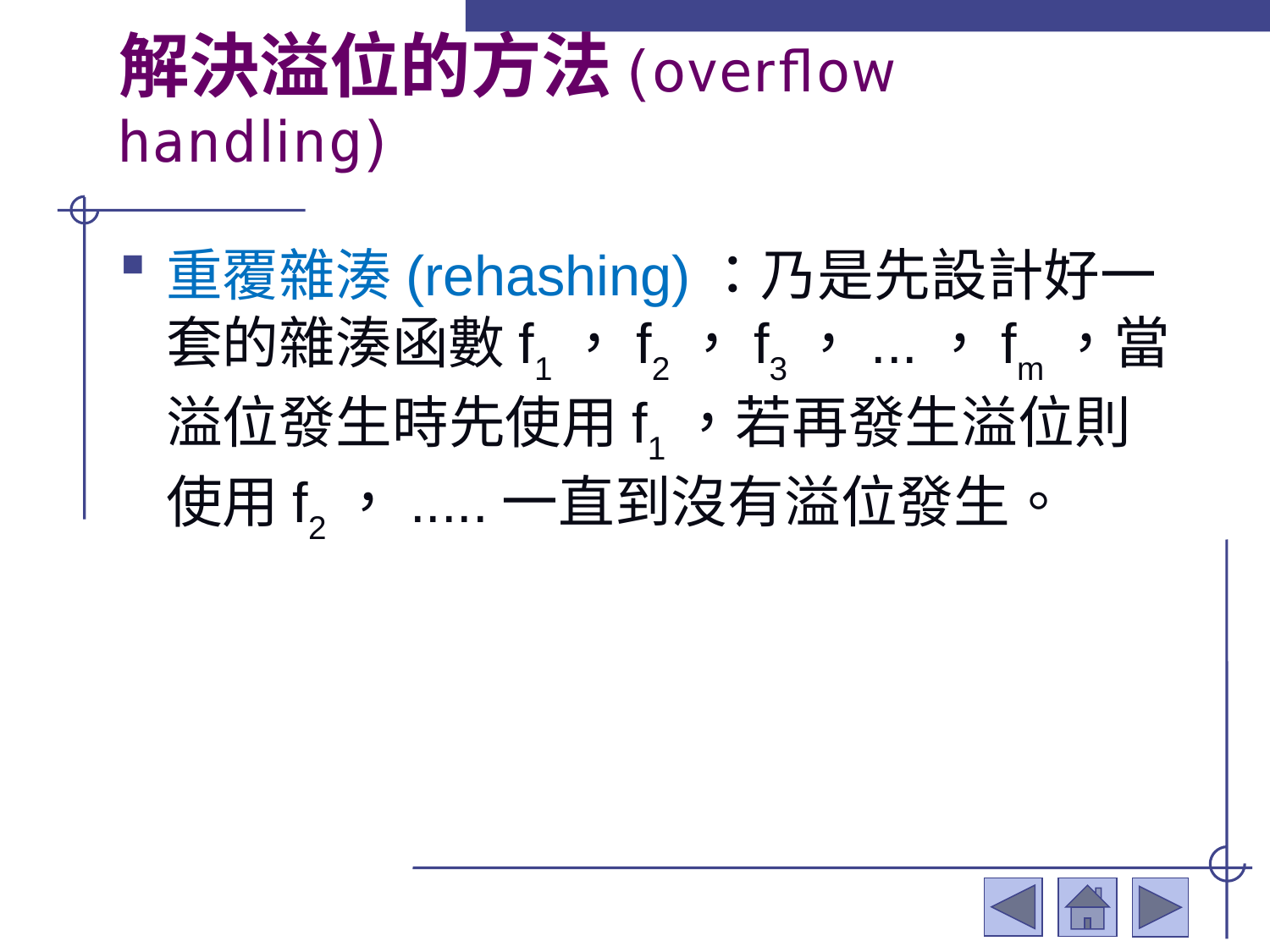

# 解決溢位的方法(overflow handling)
重覆雜湊(rehashing)：乃是先設計好一套的雜湊函數f1，f2，f3，...，fm，當溢位發生時先使用f1，若再發生溢位則使用f2，.....一直到沒有溢位發生。